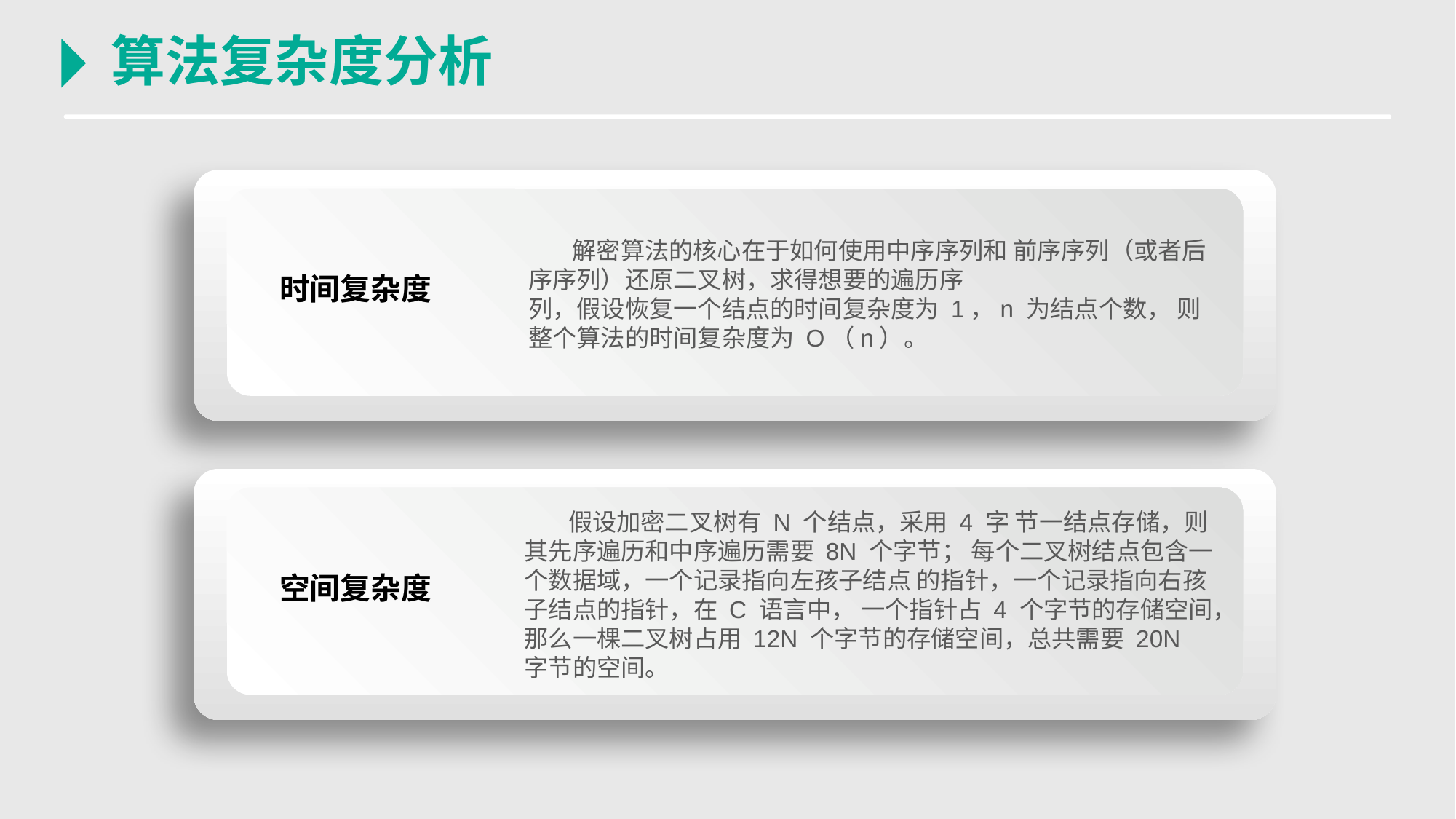

算法复杂度分析

       解密算法的核心在于如何使用中序序列和 前序序列（或者后序序列）还原二叉树，求得想要的遍历序
列，假设恢复一个结点的时间复杂度为 1，n 为结点个数， 则整个算法的时间复杂度为 O（n）。
时间复杂度

       假设加密二叉树有 N 个结点，采用 4 字 节一结点存储，则其先序遍历和中序遍历需要 8N 个字节； 每个二叉树结点包含一个数据域，一个记录指向左孩子结点 的指针，一个记录指向右孩子结点的指针，在 C 语言中， 一个指针占 4 个字节的存储空间，那么一棵二叉树占用 12N 个字节的存储空间，总共需要 20N 字节的空间。
空间复杂度